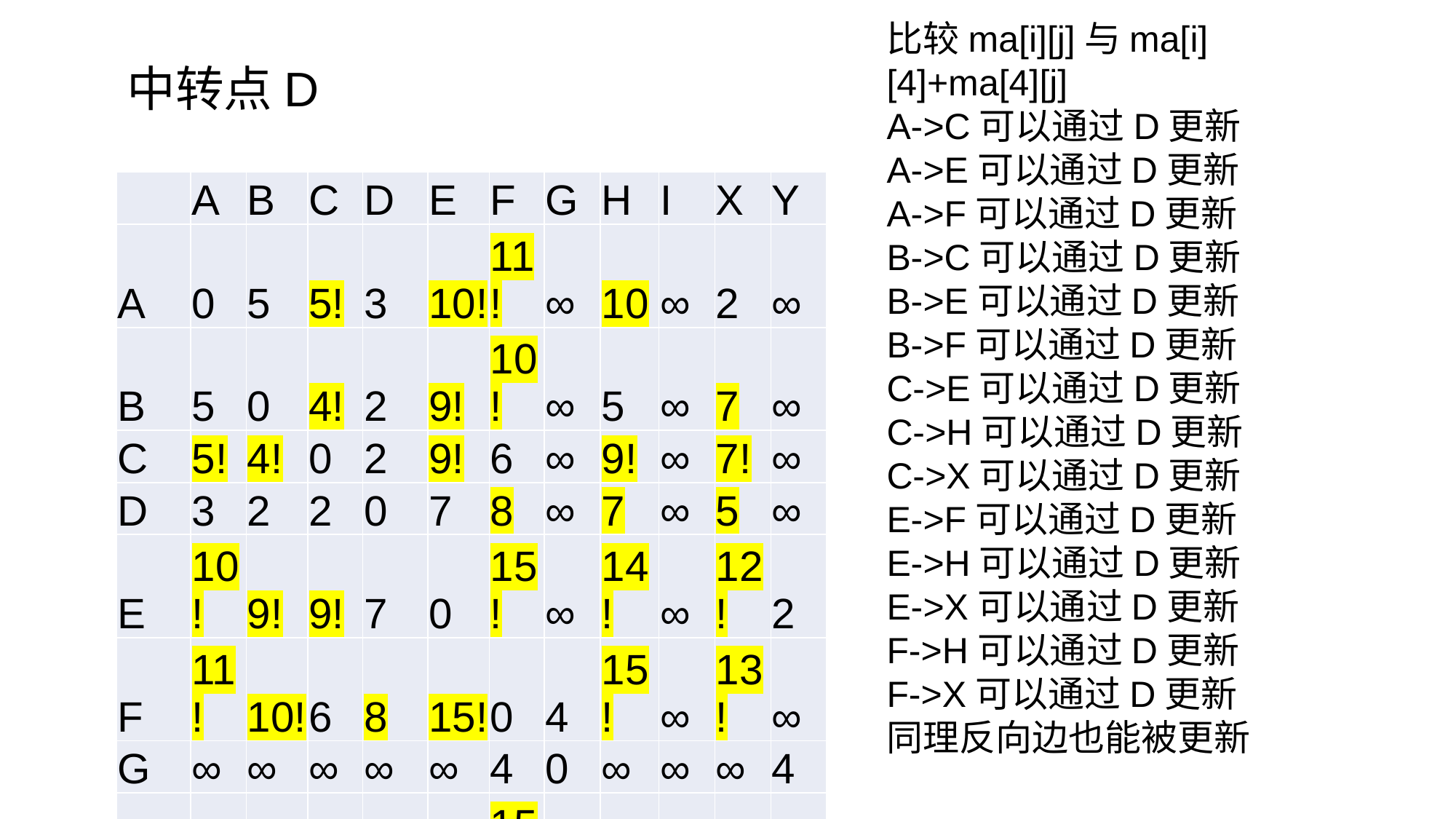

比较ma[i][j]与ma[i][4]+ma[4][j]
A->C可以通过D更新
A->E可以通过D更新
A->F可以通过D更新
B->C可以通过D更新
B->E可以通过D更新
B->F可以通过D更新
C->E可以通过D更新
C->H可以通过D更新
C->X可以通过D更新
E->F可以通过D更新
E->H可以通过D更新
E->X可以通过D更新
F->H可以通过D更新
F->X可以通过D更新
同理反向边也能被更新

中转点D
|  | A | B | C | D | E | F | G | H | I | X | Y |
| --- | --- | --- | --- | --- | --- | --- | --- | --- | --- | --- | --- |
| A | 0 | 5 | 5! | 3 | 10! | 11! | ∞ | 10 | ∞ | 2 | ∞ |
| B | 5 | 0 | 4! | 2 | 9! | 10! | ∞ | 5 | ∞ | 7 | ∞ |
| C | 5! | 4! | 0 | 2 | 9! | 6 | ∞ | 9! | ∞ | 7! | ∞ |
| D | 3 | 2 | 2 | 0 | 7 | 8 | ∞ | 7 | ∞ | 5 | ∞ |
| E | 10! | 9! | 9! | 7 | 0 | 15! | ∞ | 14! | ∞ | 12! | 2 |
| F | 11! | 10! | 6 | 8 | 15! | 0 | 4 | 15! | ∞ | 13! | ∞ |
| G | ∞ | ∞ | ∞ | ∞ | ∞ | 4 | 0 | ∞ | ∞ | ∞ | 4 |
| H | 10 | 5 | 9! | 7 | 14! | 15! | ∞ | 0 | 4 | 12 | ∞ |
| I | ∞ | ∞ | ∞ | ∞ | ∞ | ∞ | ∞ | 4 | 0 | ∞ | ∞ |
| X | 2 | 7 | 7! | 5 | 12! | 13! | ∞ | 12 | ∞ | 0 | ∞ |
| Y | ∞ | ∞ | ∞ | ∞ | 2 | ∞ | 4 | ∞ | ∞ | ∞ | 0 |